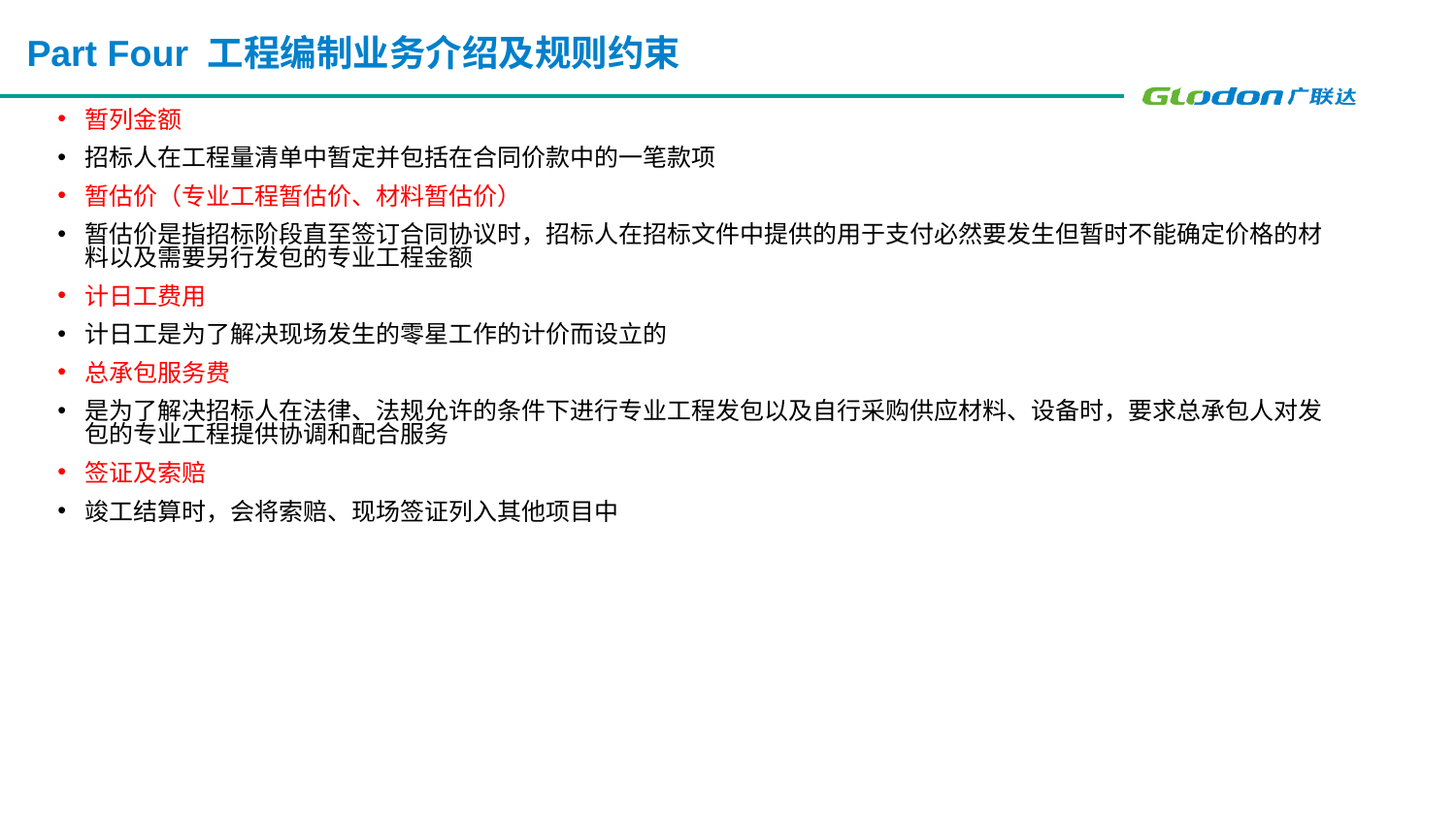

Part Four 工程编制业务介绍及规则约束
暂列金额
招标人在工程量清单中暂定并包括在合同价款中的一笔款项
暂估价（专业工程暂估价、材料暂估价）
暂估价是指招标阶段直至签订合同协议时，招标人在招标文件中提供的用于支付必然要发生但暂时不能确定价格的材料以及需要另行发包的专业工程金额
计日工费用
计日工是为了解决现场发生的零星工作的计价而设立的
总承包服务费
是为了解决招标人在法律、法规允许的条件下进行专业工程发包以及自行采购供应材料、设备时，要求总承包人对发包的专业工程提供协调和配合服务
签证及索赔
竣工结算时，会将索赔、现场签证列入其他项目中